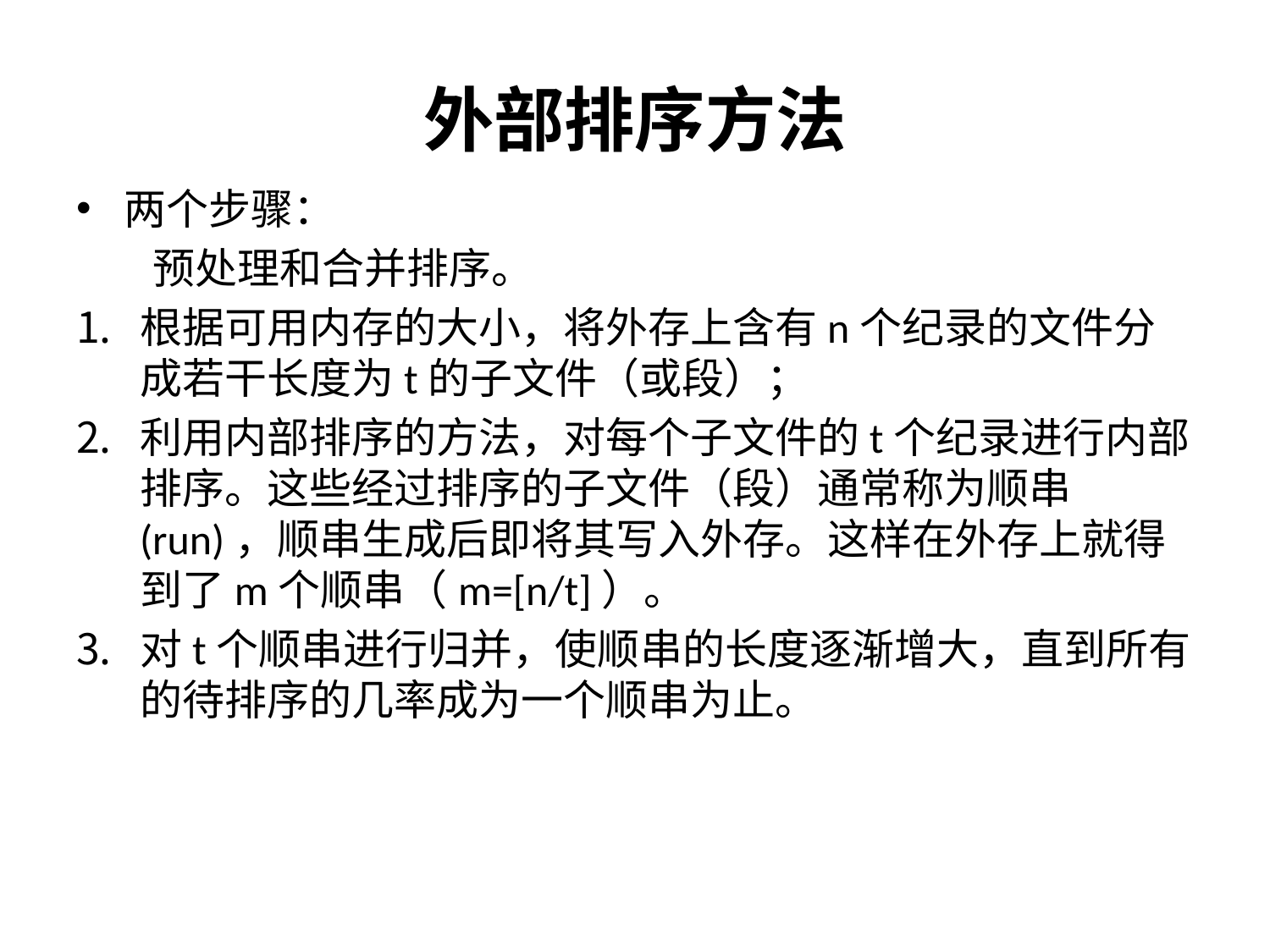

# 外部排序方法
两个步骤：
       预处理和合并排序。
根据可用内存的大小，将外存上含有n个纪录的文件分成若干长度为t的子文件（或段）；
利用内部排序的方法，对每个子文件的t个纪录进行内部排序。这些经过排序的子文件（段）通常称为顺串(run)，顺串生成后即将其写入外存。这样在外存上就得到了m个顺串（m=[n/t]）。
对t个顺串进行归并，使顺串的长度逐渐增大，直到所有的待排序的几率成为一个顺串为止。